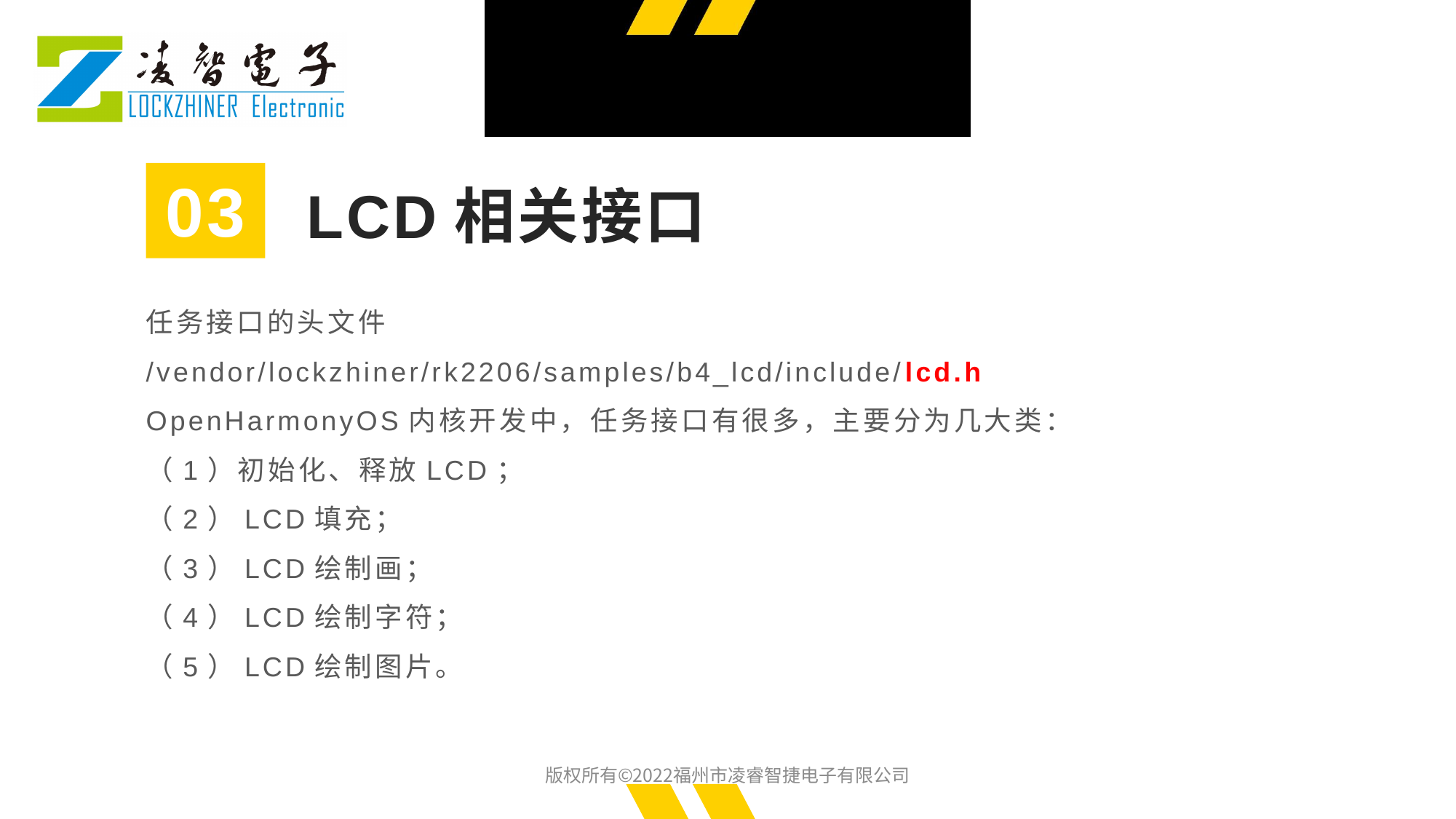

03
LCD相关接口
任务接口的头文件
/vendor/lockzhiner/rk2206/samples/b4_lcd/include/lcd.h
OpenHarmonyOS内核开发中，任务接口有很多，主要分为几大类：
（1）初始化、释放LCD；
（2）LCD填充；
（3）LCD绘制画；
（4）LCD绘制字符；
（5）LCD绘制图片。
版权所有©2022福州市凌睿智捷电子有限公司
5